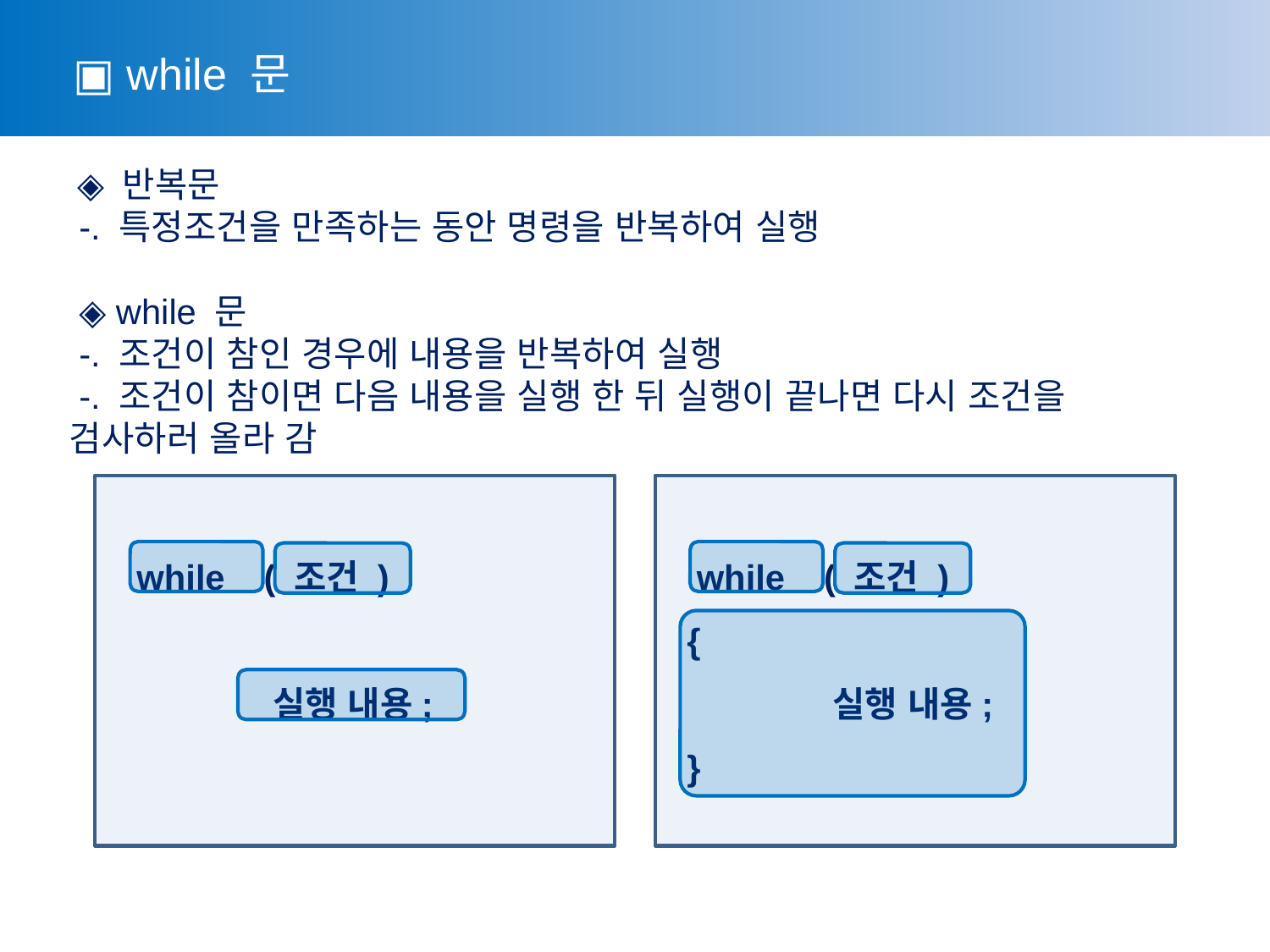

▣ while 문
 ◈ 반복문
 -. 특정조건을 만족하는 동안 명령을 반복하여 실행

 ◈ while 문
 -. 조건이 참인 경우에 내용을 반복하여 실행
 -. 조건이 참이면 다음 내용을 실행 한 뒤 실행이 끝나면 다시 조건을 검사하러 올라 감
   while    ( 조건 )

	   실행 내용;

   while    ( 조건 )
  {
	   실행 내용;
  }